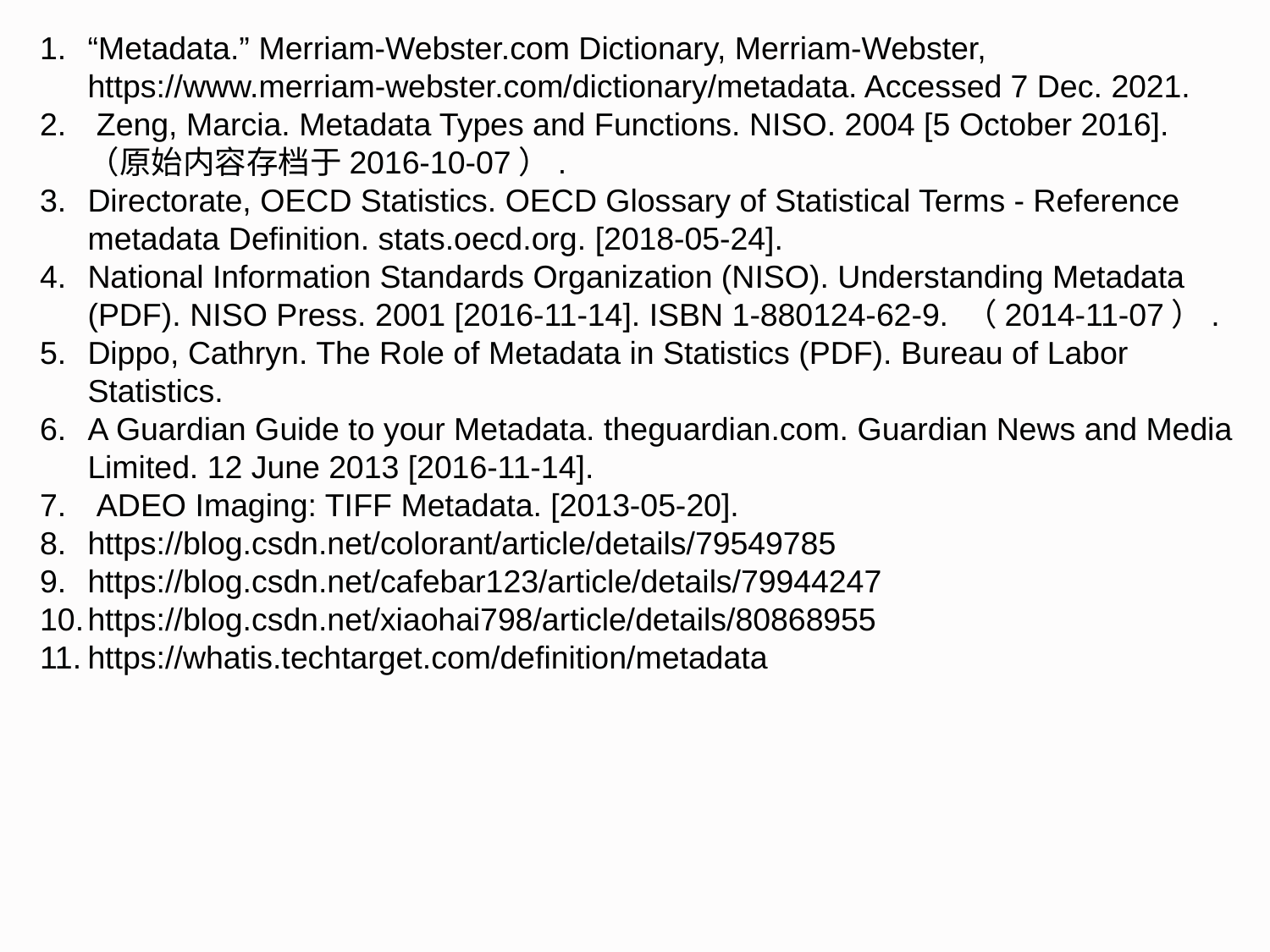

“Metadata.” Merriam-Webster.com Dictionary, Merriam-Webster, https://www.merriam-webster.com/dictionary/metadata. Accessed 7 Dec. 2021.
 Zeng, Marcia. Metadata Types and Functions. NISO. 2004 [5 October 2016]. （原始内容存档于2016-10-07）.
Directorate, OECD Statistics. OECD Glossary of Statistical Terms - Reference metadata Definition. stats.oecd.org. [2018-05-24].
National Information Standards Organization (NISO). Understanding Metadata (PDF). NISO Press. 2001 [2016-11-14]. ISBN 1-880124-62-9. （2014-11-07）.
Dippo, Cathryn. The Role of Metadata in Statistics (PDF). Bureau of Labor Statistics.
A Guardian Guide to your Metadata. theguardian.com. Guardian News and Media Limited. 12 June 2013 [2016-11-14].
 ADEO Imaging: TIFF Metadata. [2013-05-20].
https://blog.csdn.net/colorant/article/details/79549785
https://blog.csdn.net/cafebar123/article/details/79944247
https://blog.csdn.net/xiaohai798/article/details/80868955
https://whatis.techtarget.com/definition/metadata